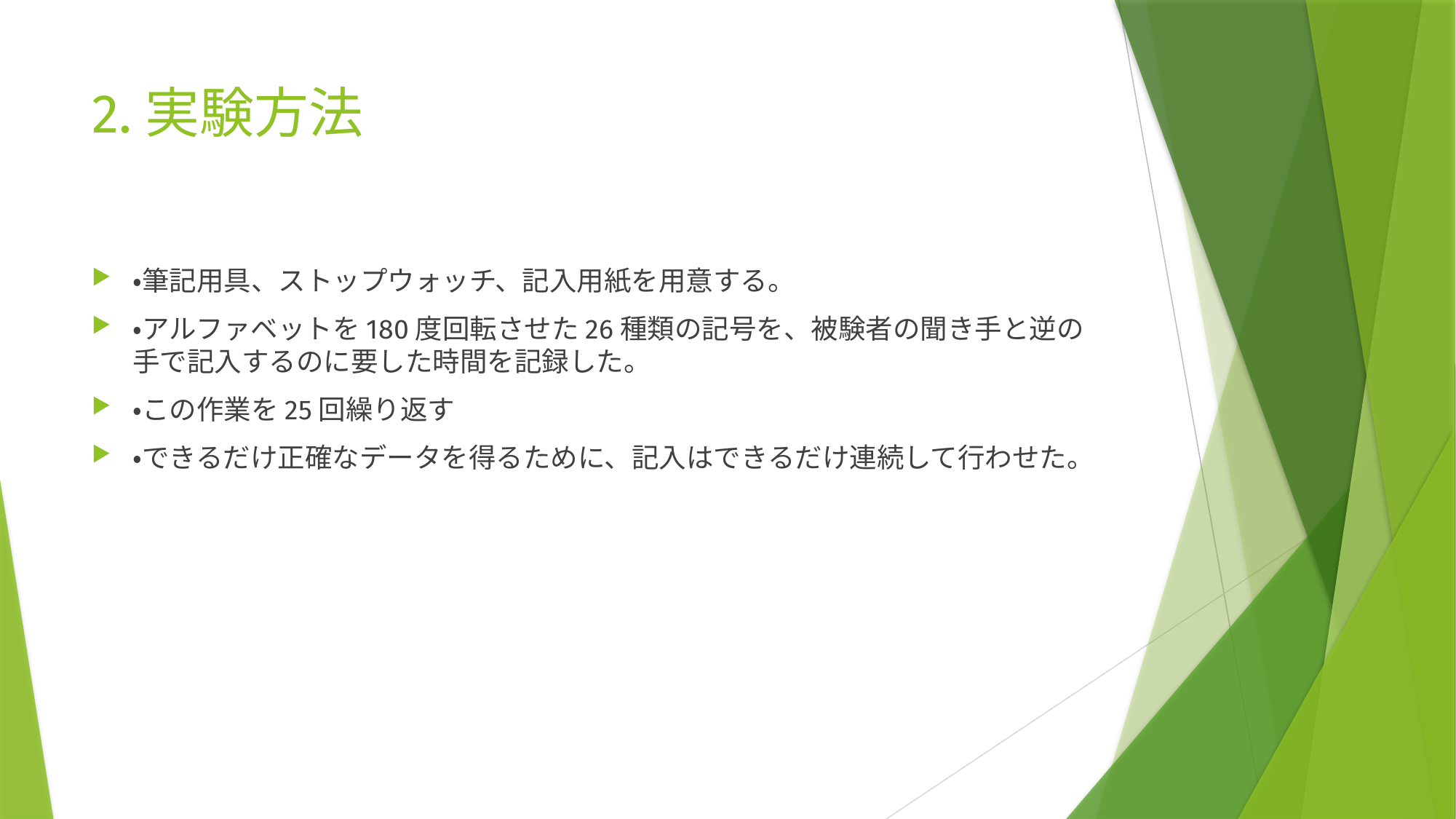

# 2.実験方法
・筆記用具、ストップウォッチ、記入用紙を用意する。
・アルファベットを180度回転させた26種類の記号を、被験者の聞き手と逆の手で記入するのに要した時間を記録した。
・この作業を25回繰り返す
・できるだけ正確なデータを得るために、記入はできるだけ連続して行わせた。